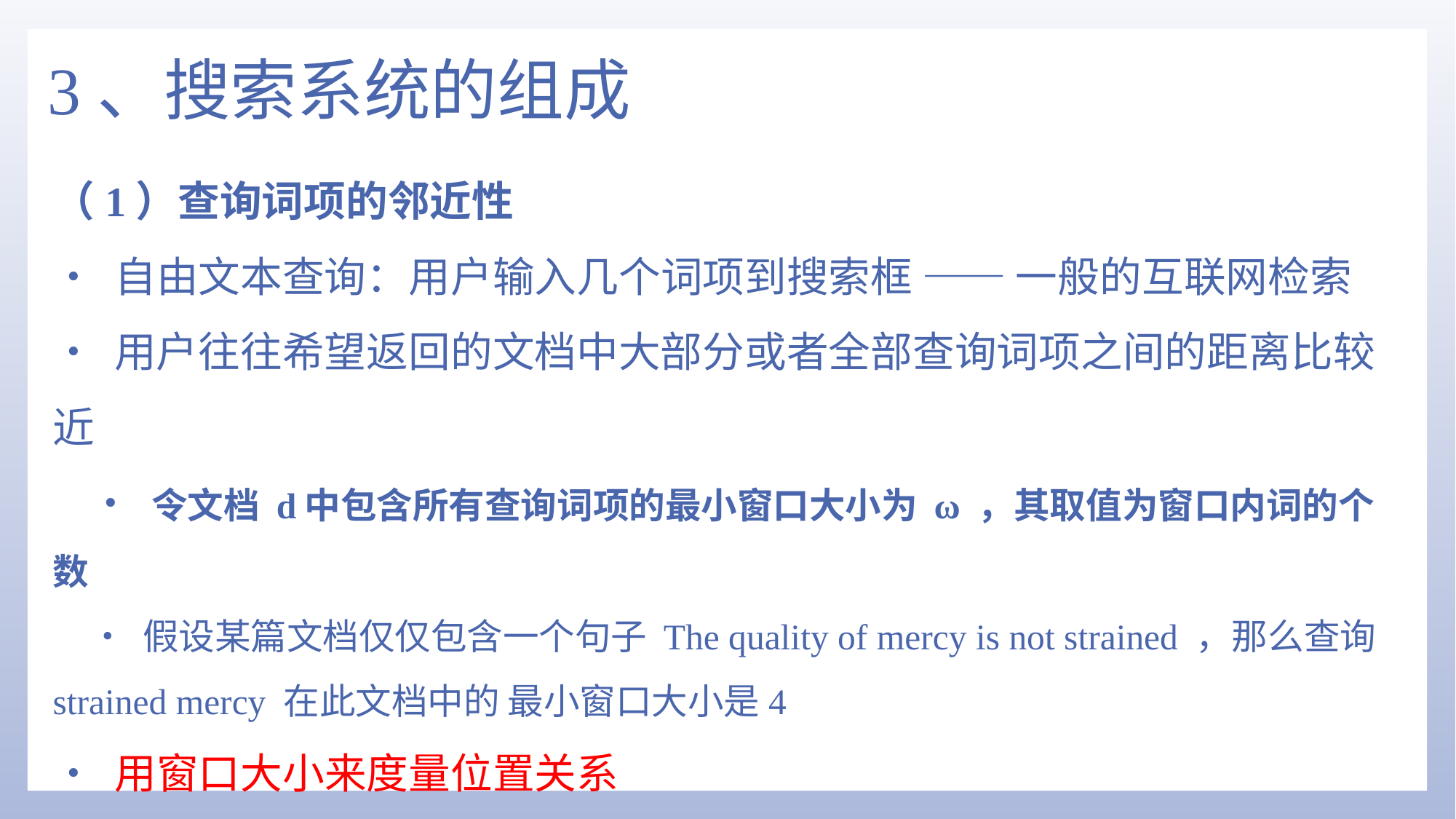

# 3、搜索系统的组成
（1）查询词项的邻近性
• 自由文本查询：用户输入几个词项到搜索框 —— 一般的互联网检索
• 用户往往希望返回的文档中大部分或者全部查询词项之间的距离比较近
• 令文档 d中包含所有查询词项的最小窗口大小为 ω ，其取值为窗口内词的个数
• 假设某篇文档仅仅包含一个句子 The quality of mercy is not strained ，那么查询 strained mercy 在此文档中的 最小窗口大小是4
• 用窗口大小来度量位置关系